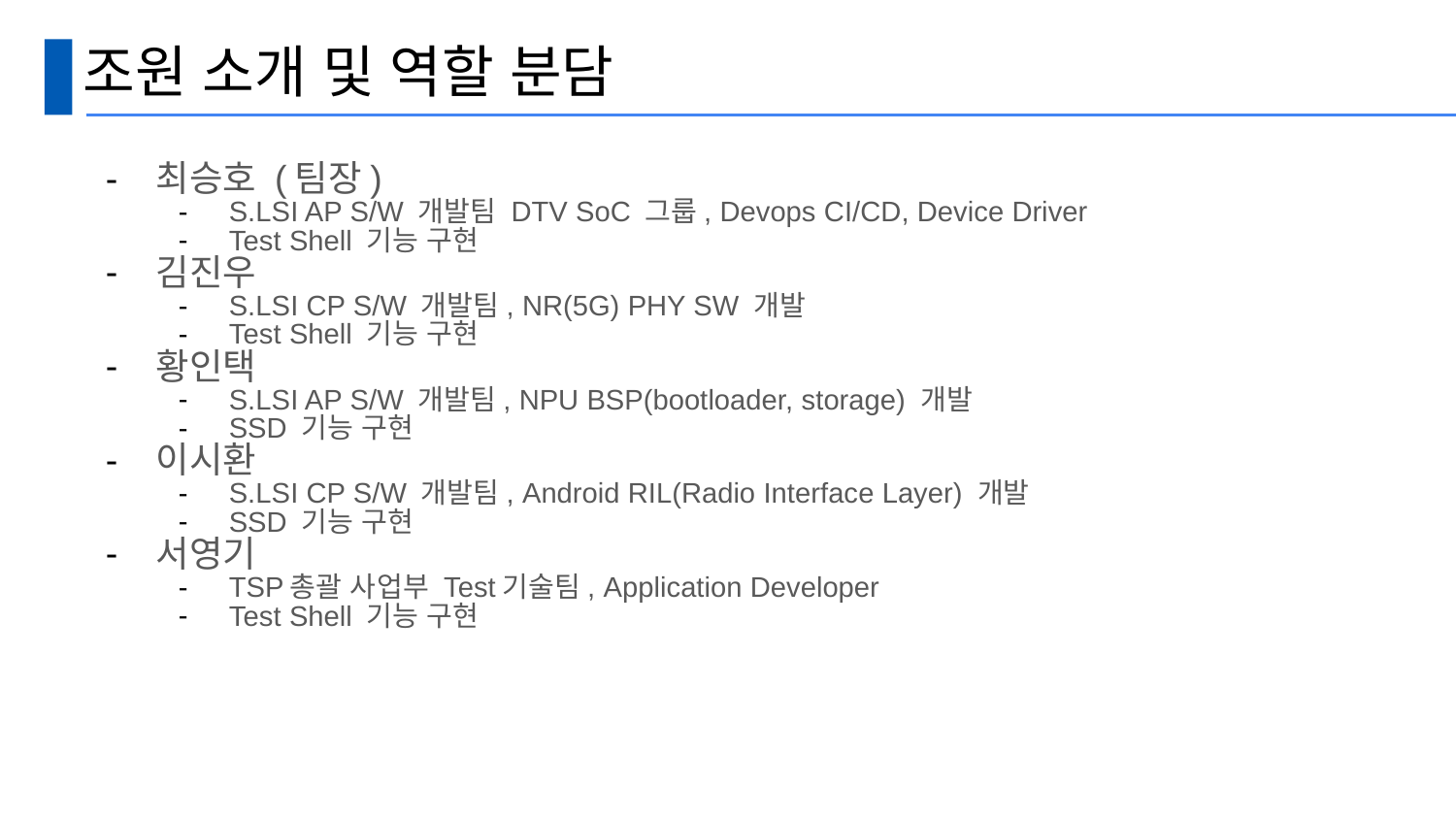

# 조원 소개 및 역할 분담
최승호 (팀장)
S.LSI AP S/W 개발팀 DTV SoC 그룹, Devops CI/CD, Device Driver
Test Shell 기능 구현
김진우
S.LSI CP S/W 개발팀, NR(5G) PHY SW 개발
Test Shell 기능 구현
황인택
S.LSI AP S/W 개발팀, NPU BSP(bootloader, storage) 개발
SSD 기능 구현
이시환
S.LSI CP S/W 개발팀, Android RIL(Radio Interface Layer) 개발
SSD 기능 구현
서영기
TSP총괄 사업부 Test기술팀, Application Developer
Test Shell 기능 구현